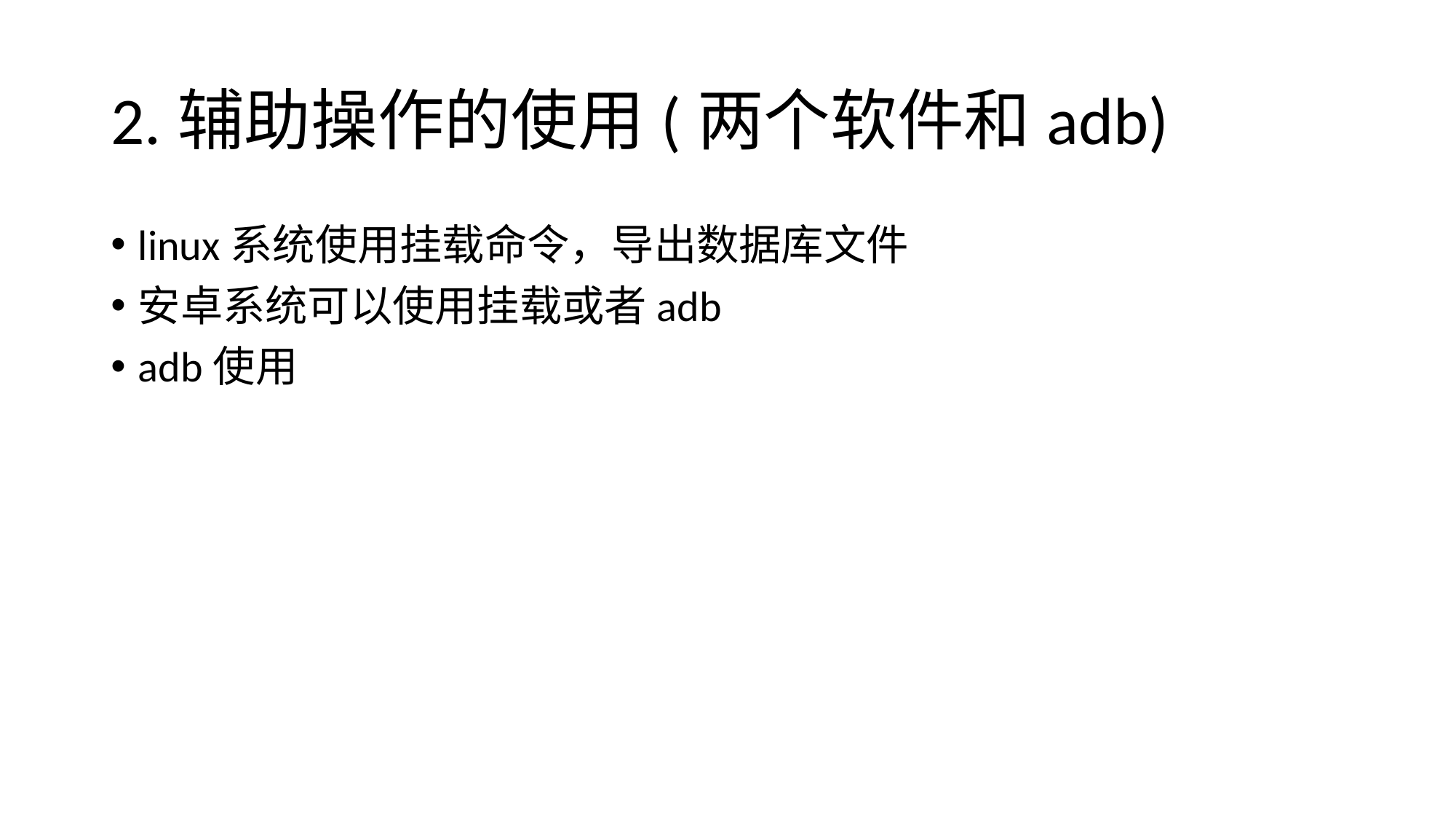

# 2.辅助操作的使用(两个软件和adb)
linux系统使用挂载命令，导出数据库文件
安卓系统可以使用挂载或者adb
adb使用